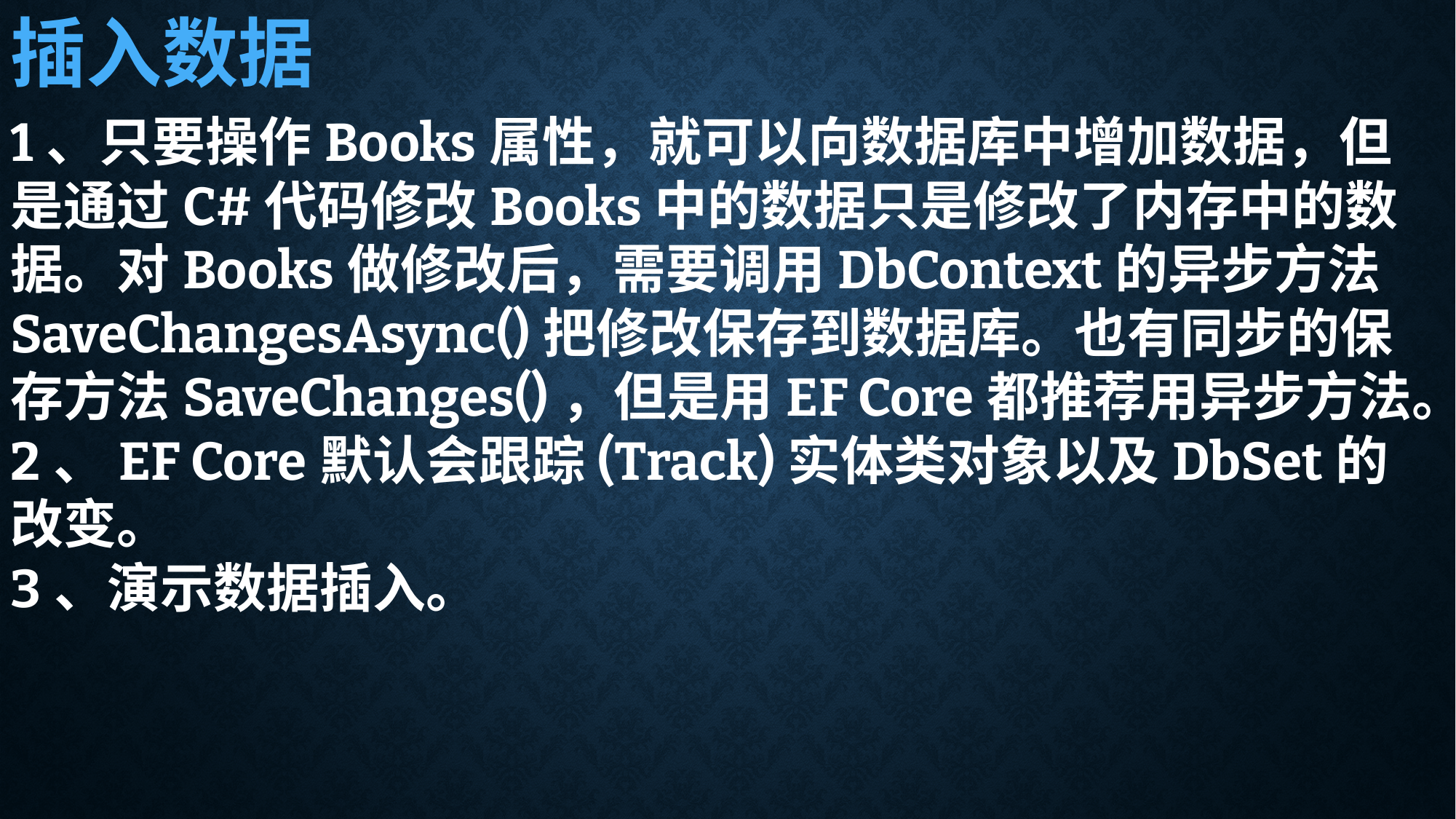

插入数据
1、只要操作Books属性，就可以向数据库中增加数据，但是通过C#代码修改Books中的数据只是修改了内存中的数据。对Books做修改后，需要调用DbContext的异步方法SaveChangesAsync()把修改保存到数据库。也有同步的保存方法SaveChanges()，但是用EF Core都推荐用异步方法。
2、EF Core默认会跟踪(Track)实体类对象以及DbSet的改变。
3、演示数据插入。